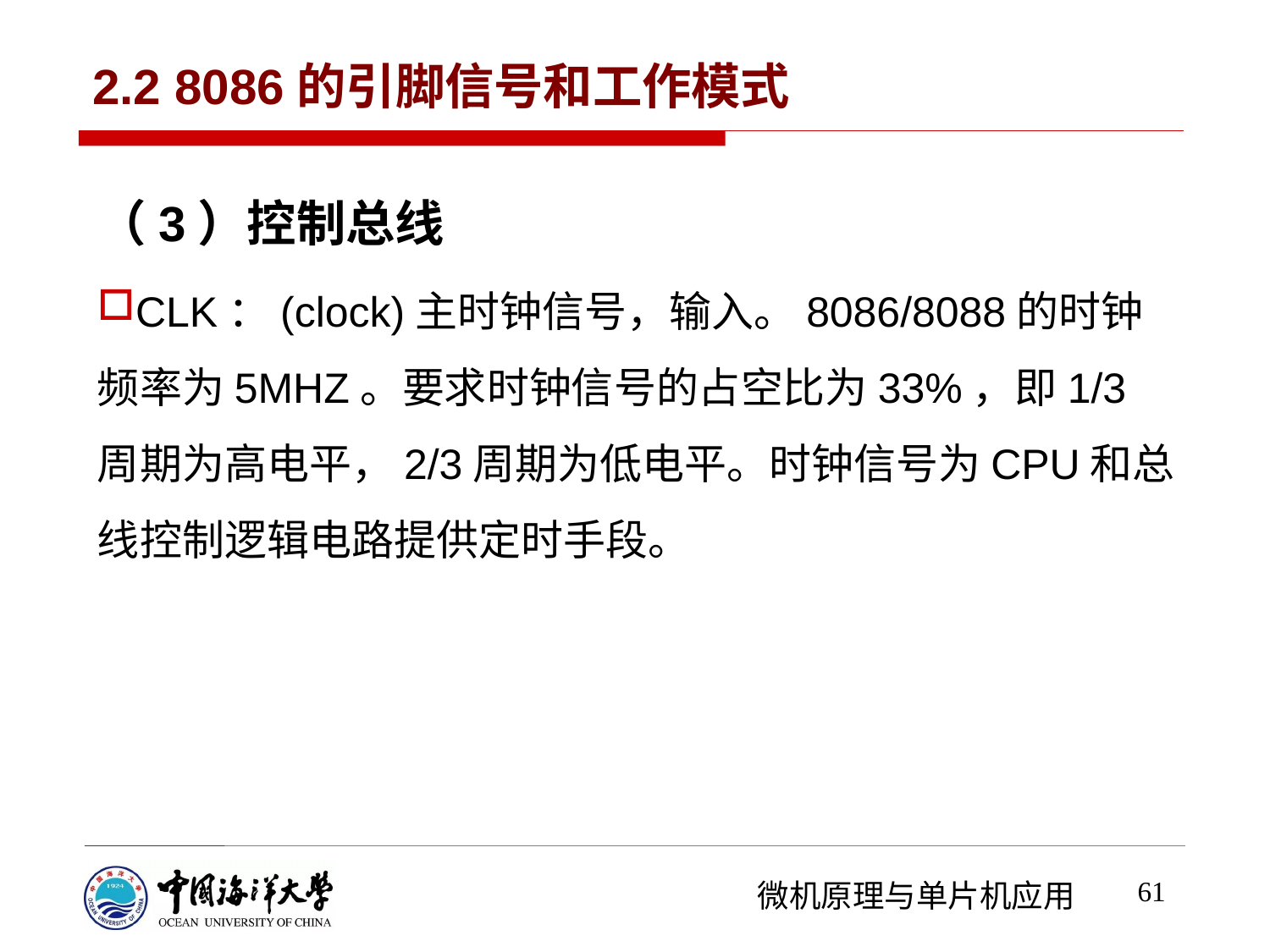

# 2.2 8086的引脚信号和工作模式
（3）控制总线
CLK：(clock)主时钟信号，输入。8086/8088的时钟频率为5MHZ。要求时钟信号的占空比为33%，即1/3周期为高电平，2/3周期为低电平。时钟信号为CPU和总线控制逻辑电路提供定时手段。

61